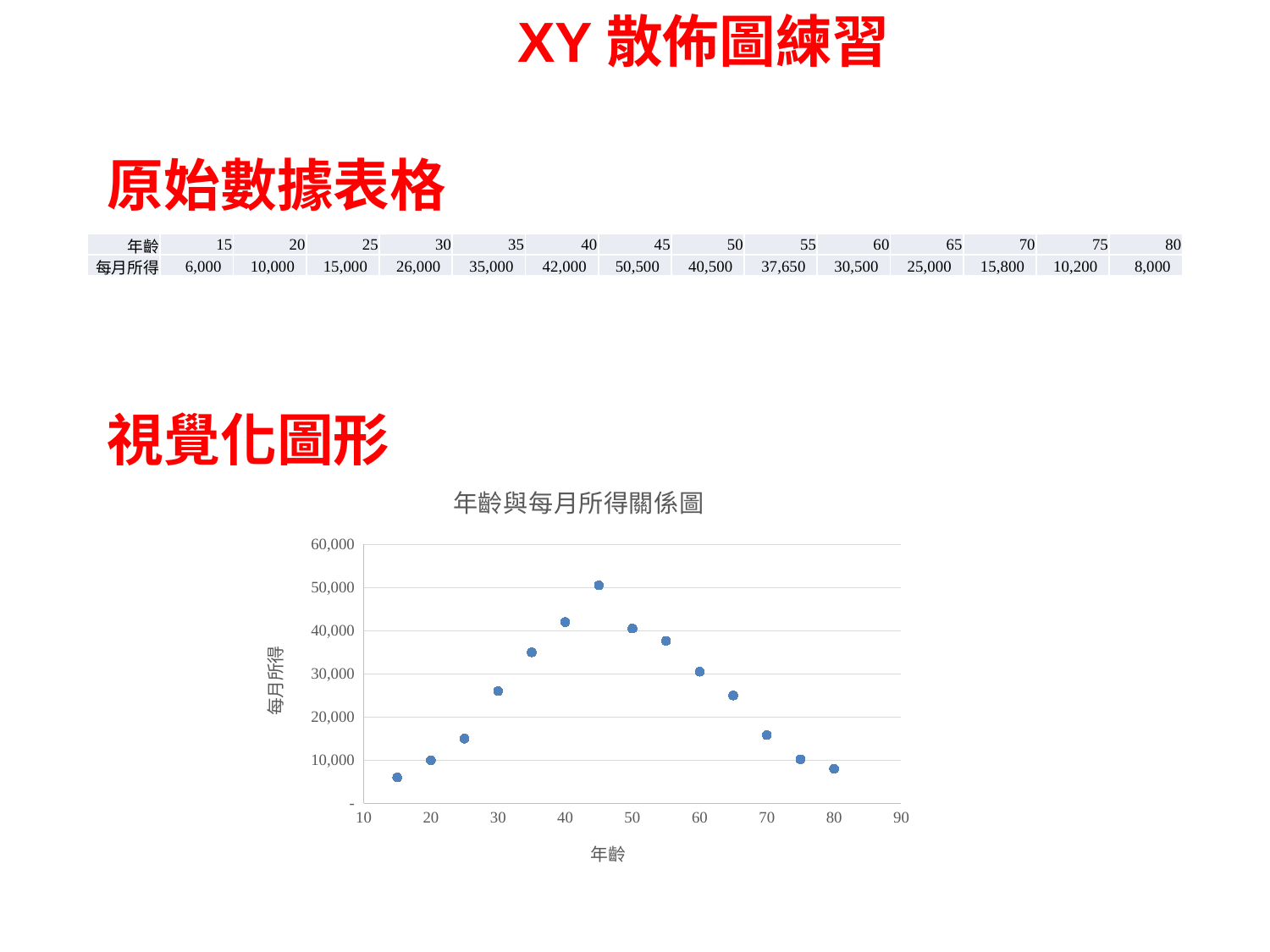

XY散佈圖練習
原始數據表格
| 年齡 | 15 | 20 | 25 | 30 | 35 | 40 | 45 | 50 | 55 | 60 | 65 | 70 | 75 | 80 |
| --- | --- | --- | --- | --- | --- | --- | --- | --- | --- | --- | --- | --- | --- | --- |
| 每月所得 | 6,000 | 10,000 | 15,000 | 26,000 | 35,000 | 42,000 | 50,500 | 40,500 | 37,650 | 30,500 | 25,000 | 15,800 | 10,200 | 8,000 |
視覺化圖形

### Chart: 年齡與每月所得關係圖

| Category | 每月所得 |
|---|---|